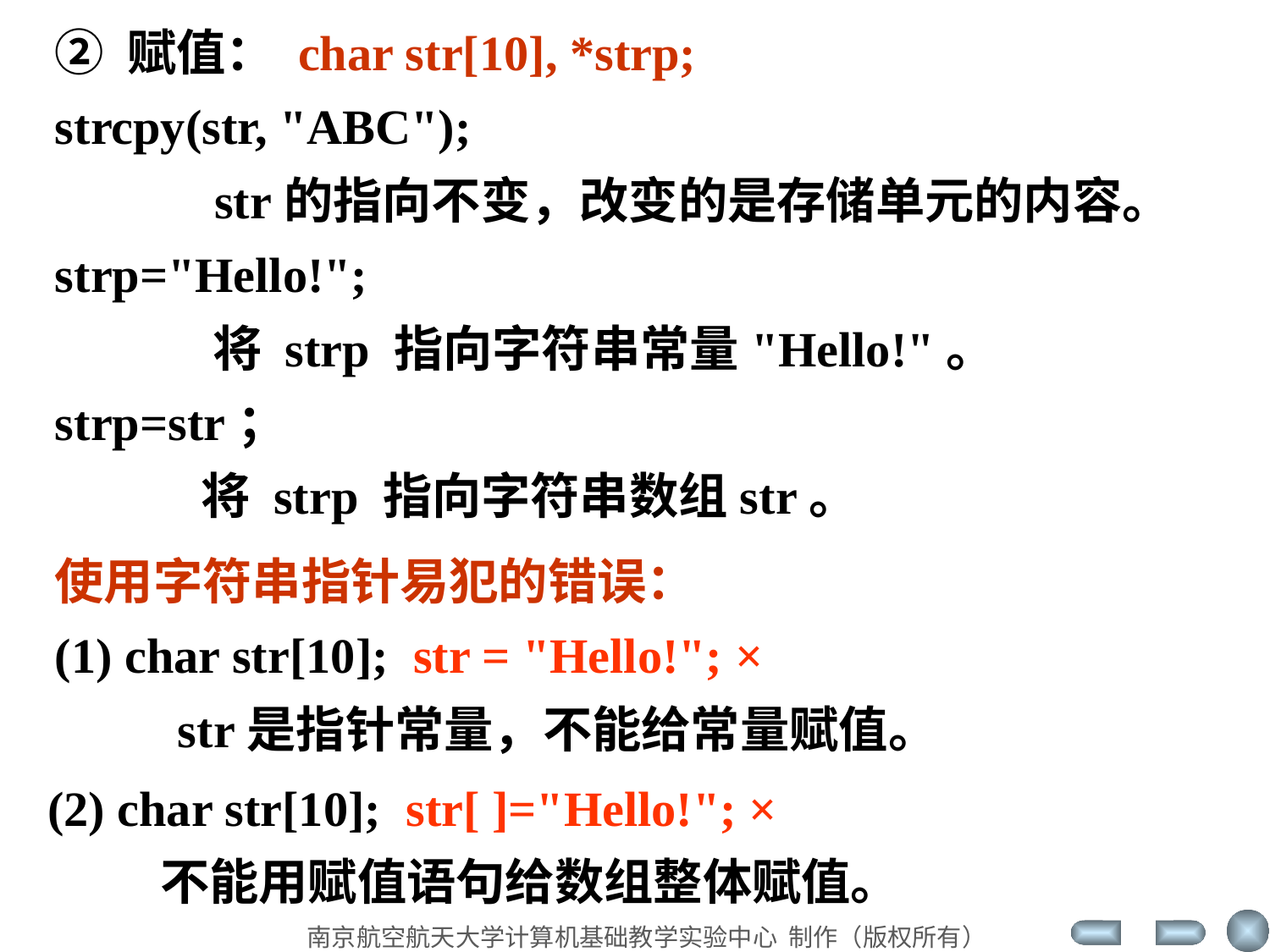

② 赋值： char str[10], *strp;
strcpy(str, "ABC");
             str的指向不变，改变的是存储单元的内容。
strp="Hello!";
             将 strp 指向字符串常量"Hello!"。
strp=str；
            将 strp 指向字符串数组str。
使用字符串指针易犯的错误：
(1) char str[10];  str = "Hello!"; ×
          str是指针常量，不能给常量赋值。
(2) char str[10];  str[ ]="Hello!"; ×
         不能用赋值语句给数组整体赋值。